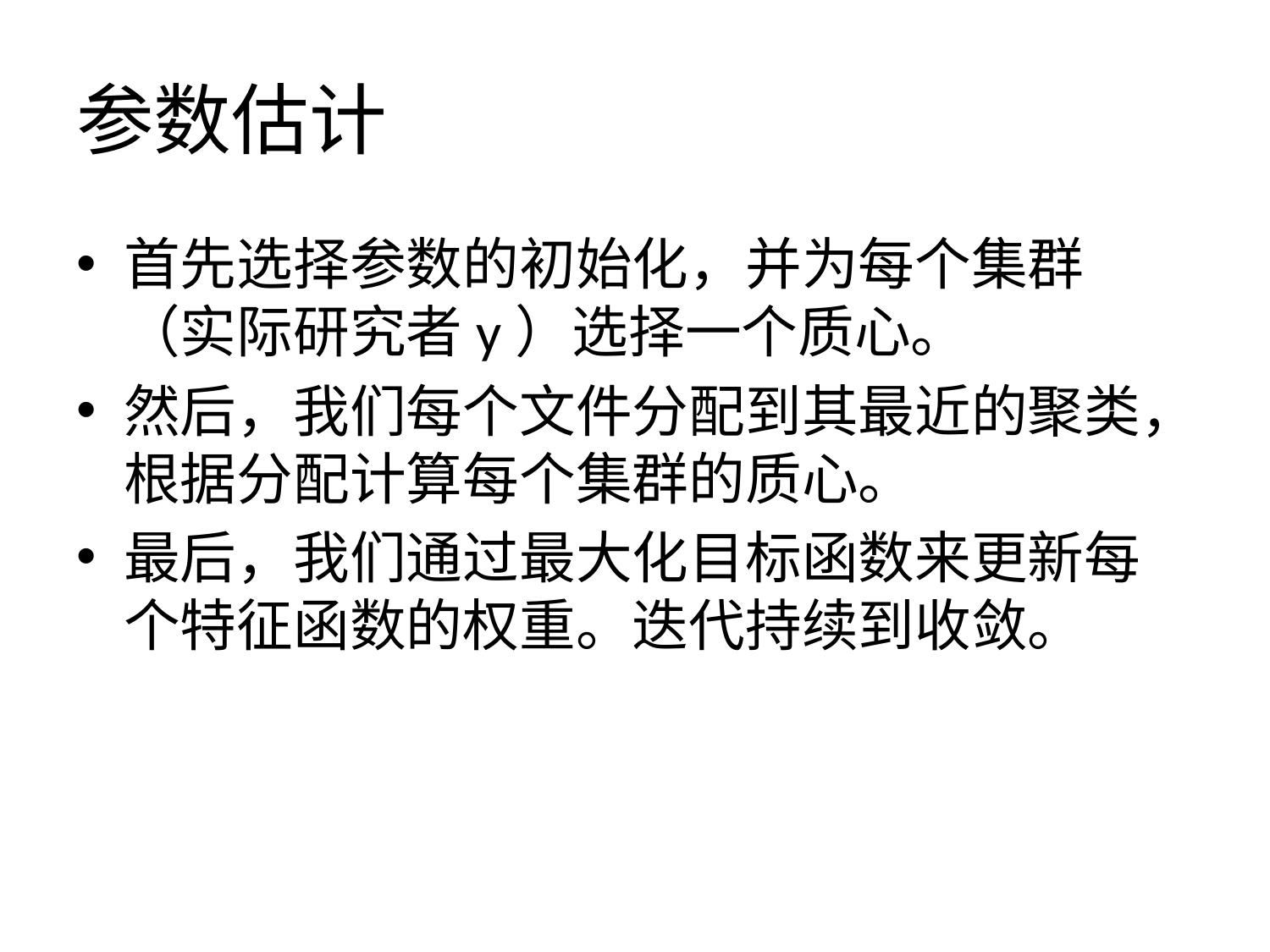

# 参数估计
首先选择参数的初始化，并为每个集群（实际研究者y）选择一个质心。
然后，我们每个文件分配到其最近的聚类，根据分配计算每个集群的质心。
最后，我们通过最大化目标函数来更新每个特征函数的权重。迭代持续到收敛。